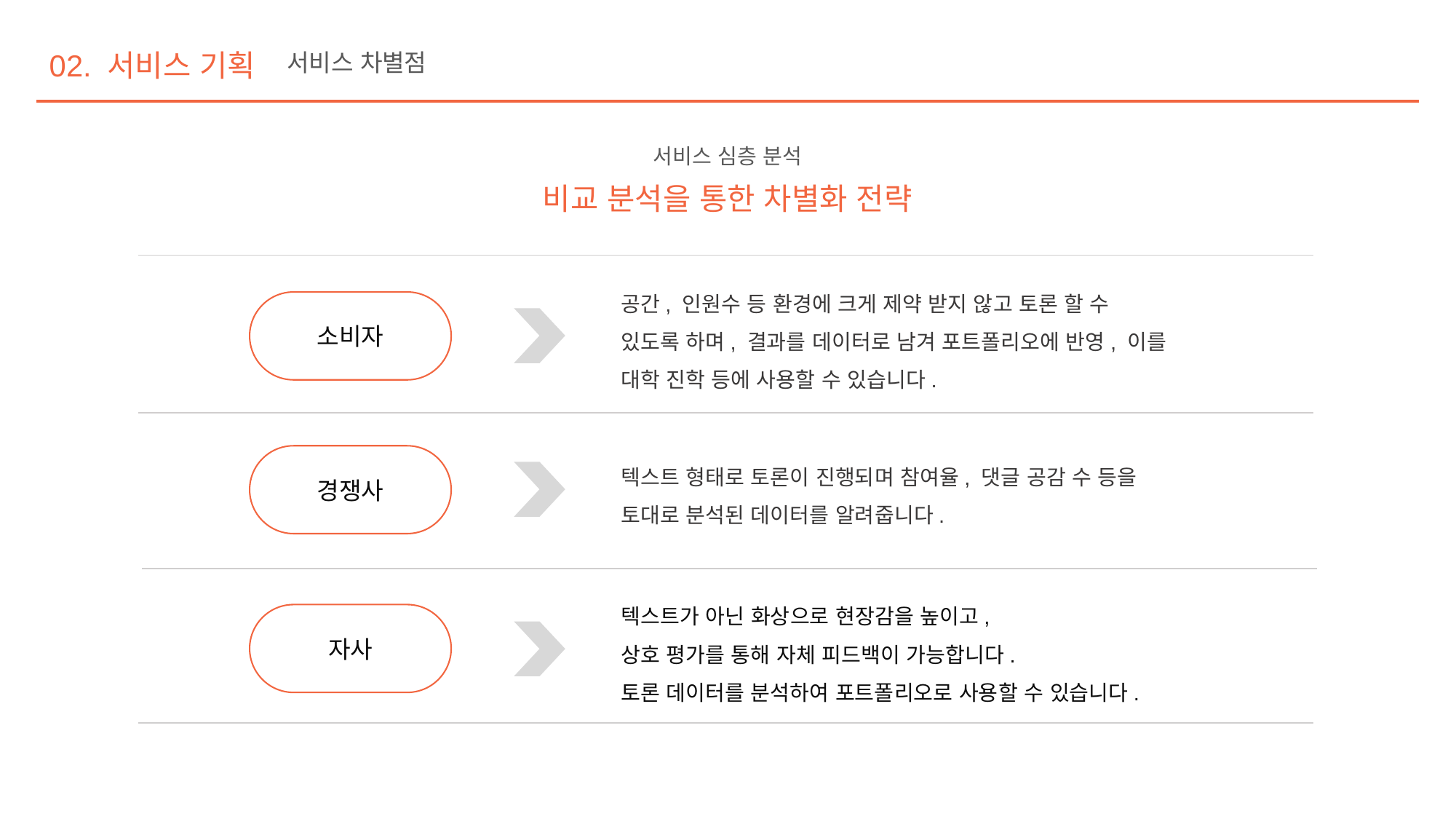

02. 서비스 기획
서비스 차별점
서비스 심층 분석
비교 분석을 통한 차별화 전략
공간, 인원수 등 환경에 크게 제약 받지 않고 토론 할 수 있도록 하며, 결과를 데이터로 남겨 포트폴리오에 반영, 이를 대학 진학 등에 사용할 수 있습니다.
소비자

텍스트 형태로 토론이 진행되며 참여율, 댓글 공감 수 등을 토대로 분석된 데이터를 알려줍니다.
경쟁사

텍스트가 아닌 화상으로 현장감을 높이고,
상호 평가를 통해 자체 피드백이 가능합니다.
토론 데이터를 분석하여 포트폴리오로 사용할 수 있습니다.
자사